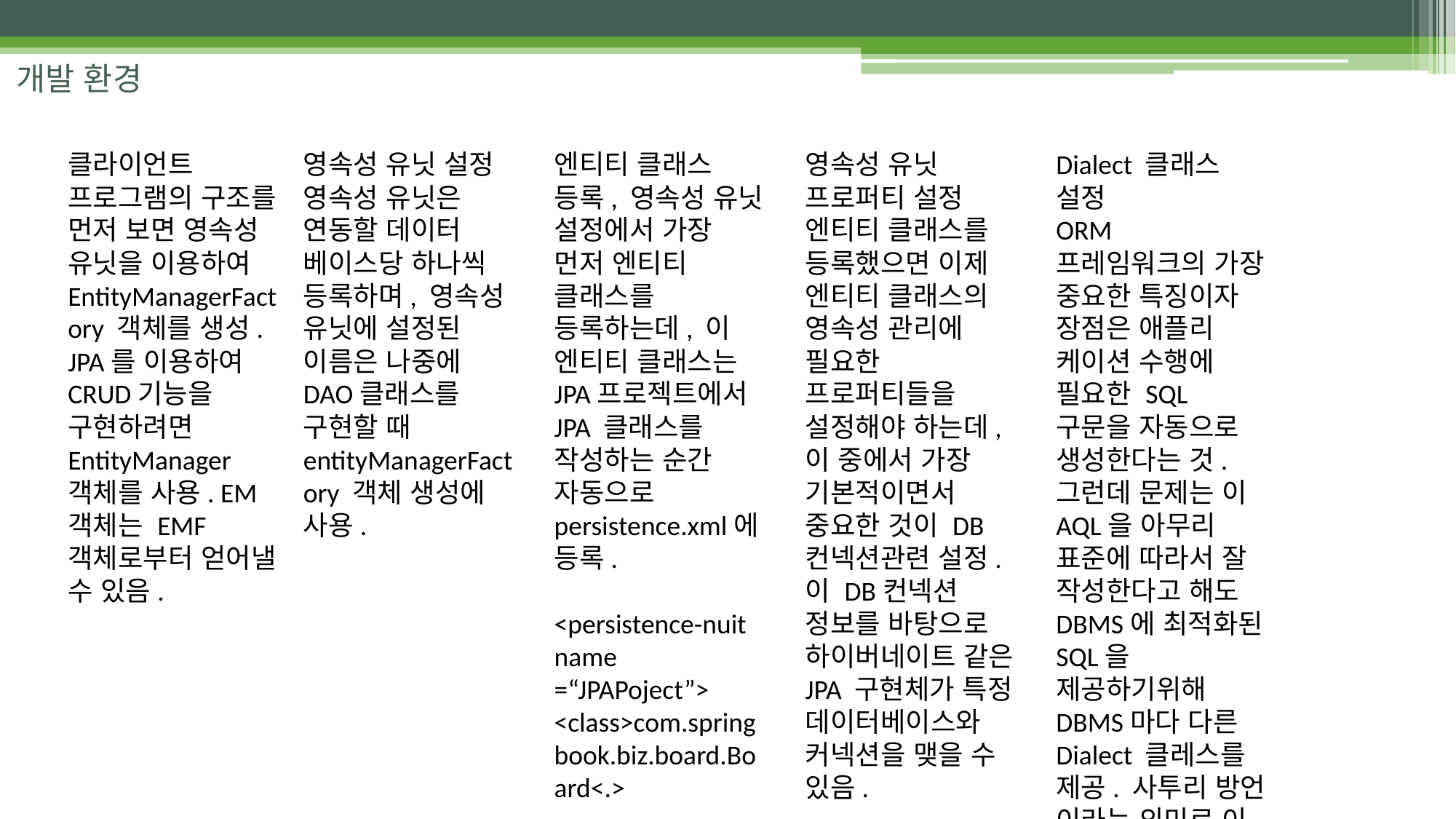

개발 환경
Dialect 클래스 설정
ORM 프레임워크의 가장 중요한 특징이자 장점은 애플리 케이션 수행에 필요한 SQL 구문을 자동으로 생성한다는 것. 그런데 문제는 이 AQL을 아무리 표준에 따라서 잘 작성한다고 해도 DBMS에 최적화된 SQL을 제공하기위해 DBMS마다 다른 Dialect 클레스를 제공. 사투리 방언 이라는 의미로 이 Dialect 클래스가 해당 DBMS에 최적화된 SQL 구문을 생성. 우리는 H2를 쓰므로 H2Dialect 클래스를 등록.
영속성 유닛 프로퍼티 설정
엔티티 클래스를 등록했으면 이제 엔티티 클래스의 영속성 관리에 필요한 프로퍼티들을 설정해야 하는데, 이 중에서 가장 기본적이면서 중요한 것이 DB컨넥션관련 설정. 이 DB컨넥션 정보를 바탕으로 하이버네이트 같은 JPA 구현체가 특정 데이터베이스와 커넥션을 맺을 수 있음.
클라이언트 프로그램의 구조를 먼저 보면 영속성 유닛을 이용하여 EntityManagerFactory 객체를 생성. JPA를 이용하여 CRUD기능을 구현하려면 EntityManager 객체를 사용. EM객체는 EMF객체로부터 얻어낼 수 있음.
영속성 유닛 설정
영속성 유닛은 연동할 데이터 베이스당 하나씩 등록하며, 영속성 유닛에 설정된 이름은 나중에 DAO클래스를 구현할 때 entityManagerFactory 객체 생성에 사용.
엔티티 클래스 등록, 영속성 유닛 설정에서 가장 먼저 엔티티 클래스를 등록하는데, 이 엔티티 클래스는 JPA프로젝트에서 JPA 클래스를 작성하는 순간 자동으로 persistence.xml에 등록.

<persistence-nuit name =“JPAPoject”>
<class>com.springbook.biz.board.Board<.>